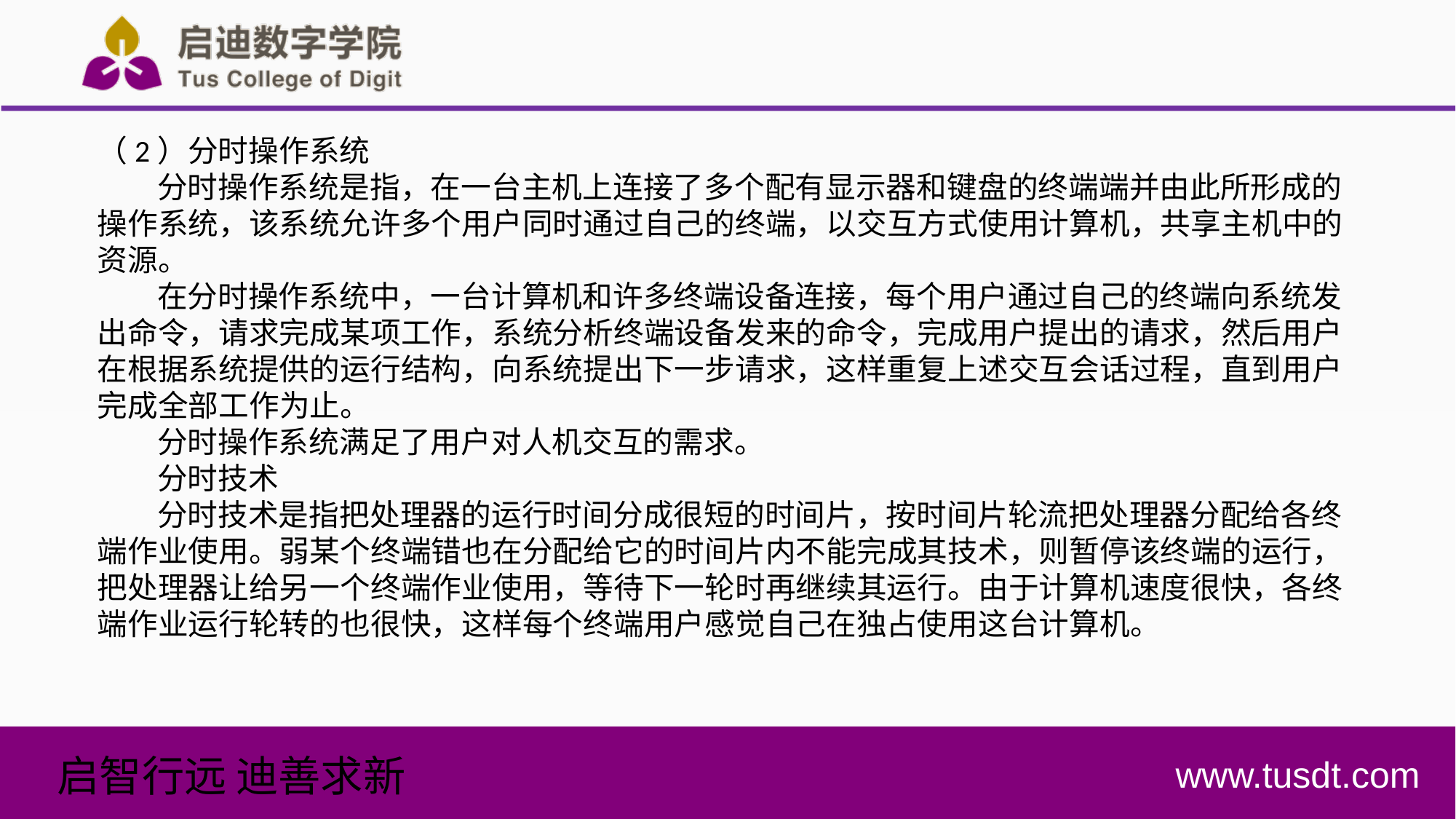

（2）分时操作系统
分时操作系统是指，在一台主机上连接了多个配有显示器和键盘的终端端并由此所形成的操作系统，该系统允许多个用户同时通过自己的终端，以交互方式使用计算机，共享主机中的资源。
在分时操作系统中，一台计算机和许多终端设备连接，每个用户通过自己的终端向系统发出命令，请求完成某项工作，系统分析终端设备发来的命令，完成用户提出的请求，然后用户在根据系统提供的运行结构，向系统提出下一步请求，这样重复上述交互会话过程，直到用户完成全部工作为止。
分时操作系统满足了用户对人机交互的需求。
分时技术
分时技术是指把处理器的运行时间分成很短的时间片，按时间片轮流把处理器分配给各终端作业使用。弱某个终端错也在分配给它的时间片内不能完成其技术，则暂停该终端的运行，把处理器让给另一个终端作业使用，等待下一轮时再继续其运行。由于计算机速度很快，各终端作业运行轮转的也很快，这样每个终端用户感觉自己在独占使用这台计算机。